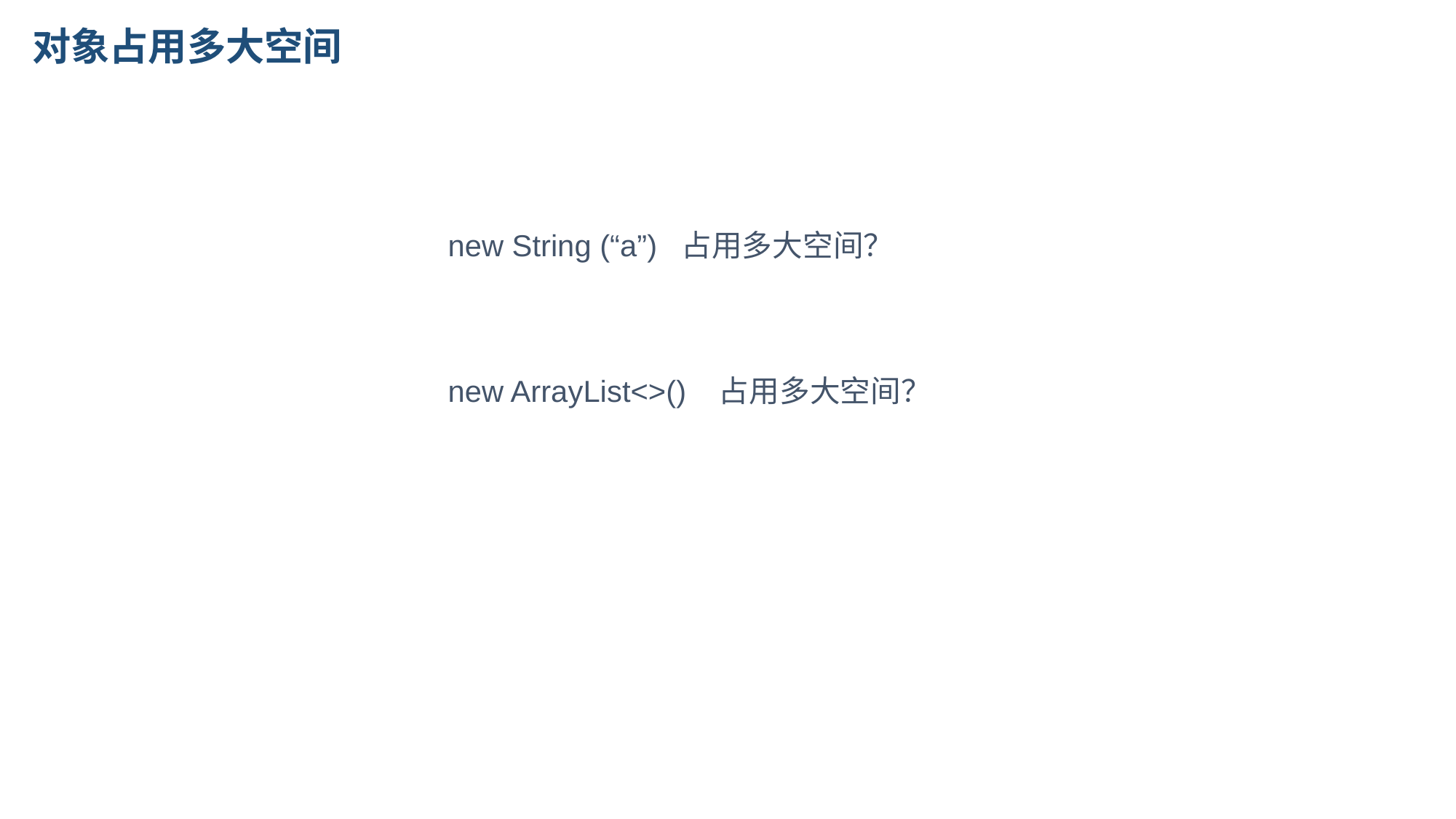

# 对象占用多大空间
new String (“a”)  占用多大空间？

new ArrayList<>()   占用多大空间？